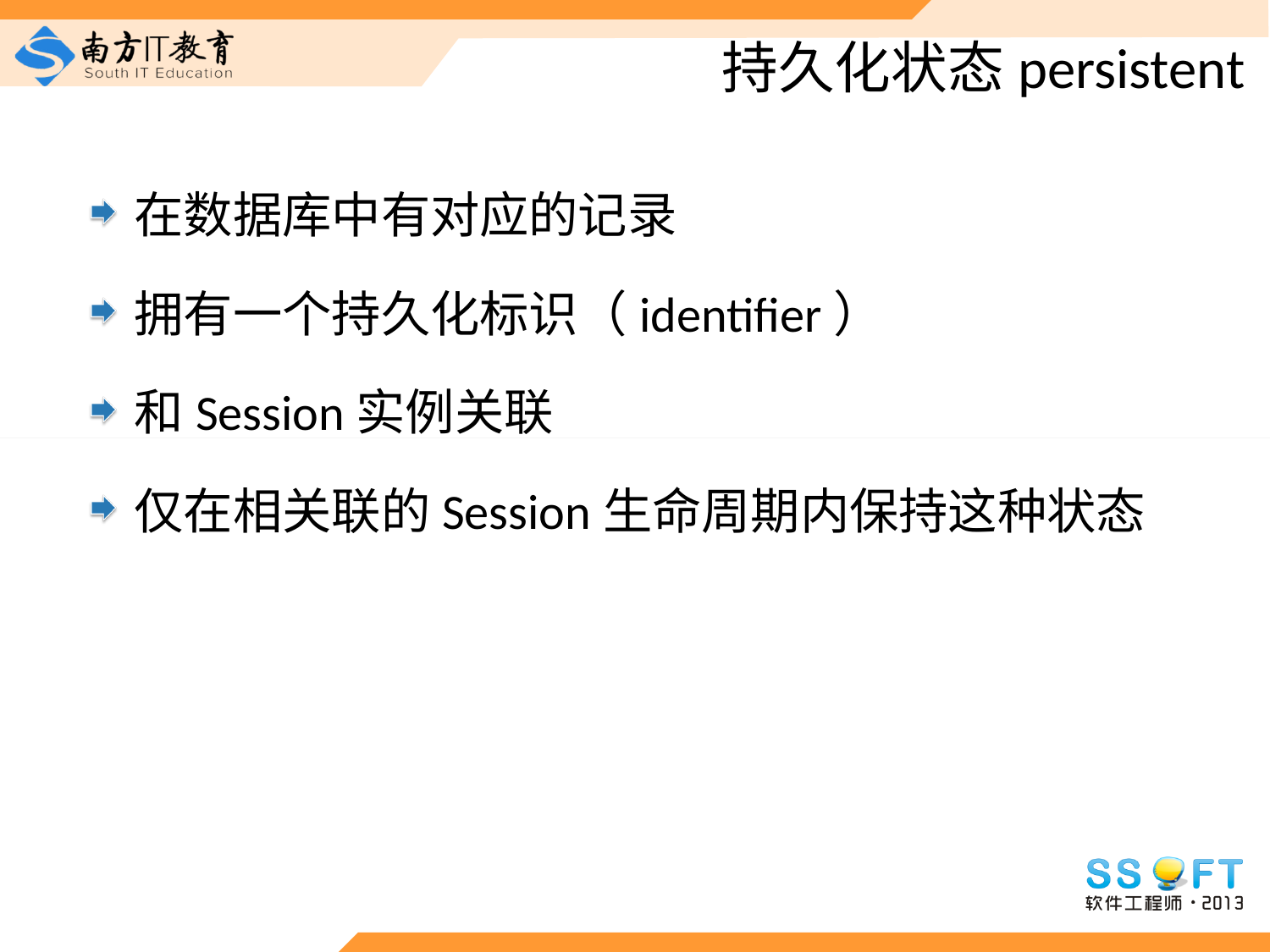

# 持久化状态persistent
在数据库中有对应的记录
拥有一个持久化标识（identifier）
和Session实例关联
仅在相关联的Session生命周期内保持这种状态